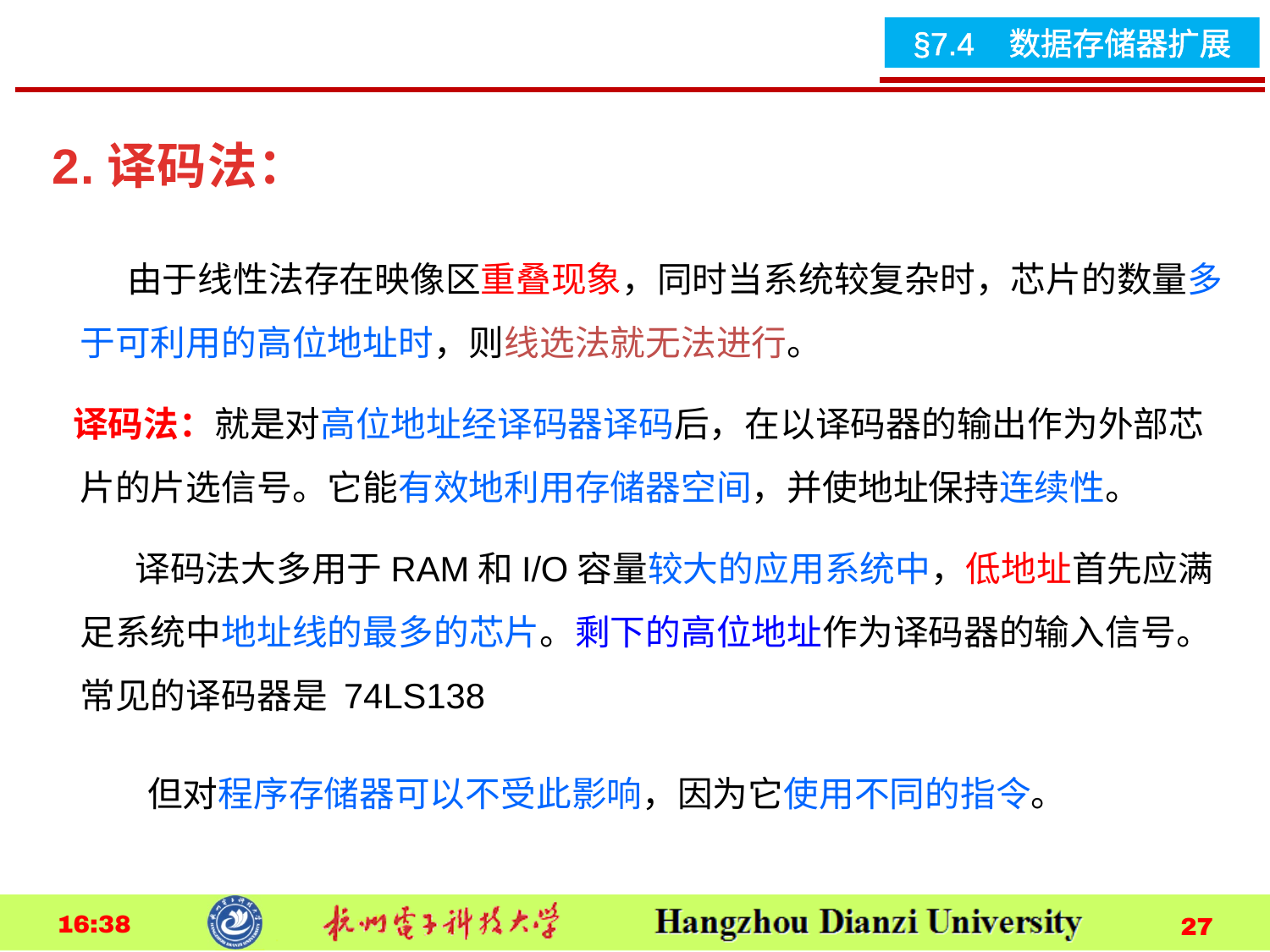

2.译码法：
           由于线性法存在映像区重叠现象，同时当系统较复杂时，芯片的数量多于可利用的高位地址时，则线选法就无法进行。
    译码法：就是对高位地址经译码器译码后，在以译码器的输出作为外部芯片的片选信号。它能有效地利用存储器空间，并使地址保持连续性。
            译码法大多用于RAM和I/O容量较大的应用系统中，低地址首先应满足系统中地址线的最多的芯片。剩下的高位地址作为译码器的输入信号。常见的译码器是 74LS138
但对程序存储器可以不受此影响，因为它使用不同的指令。